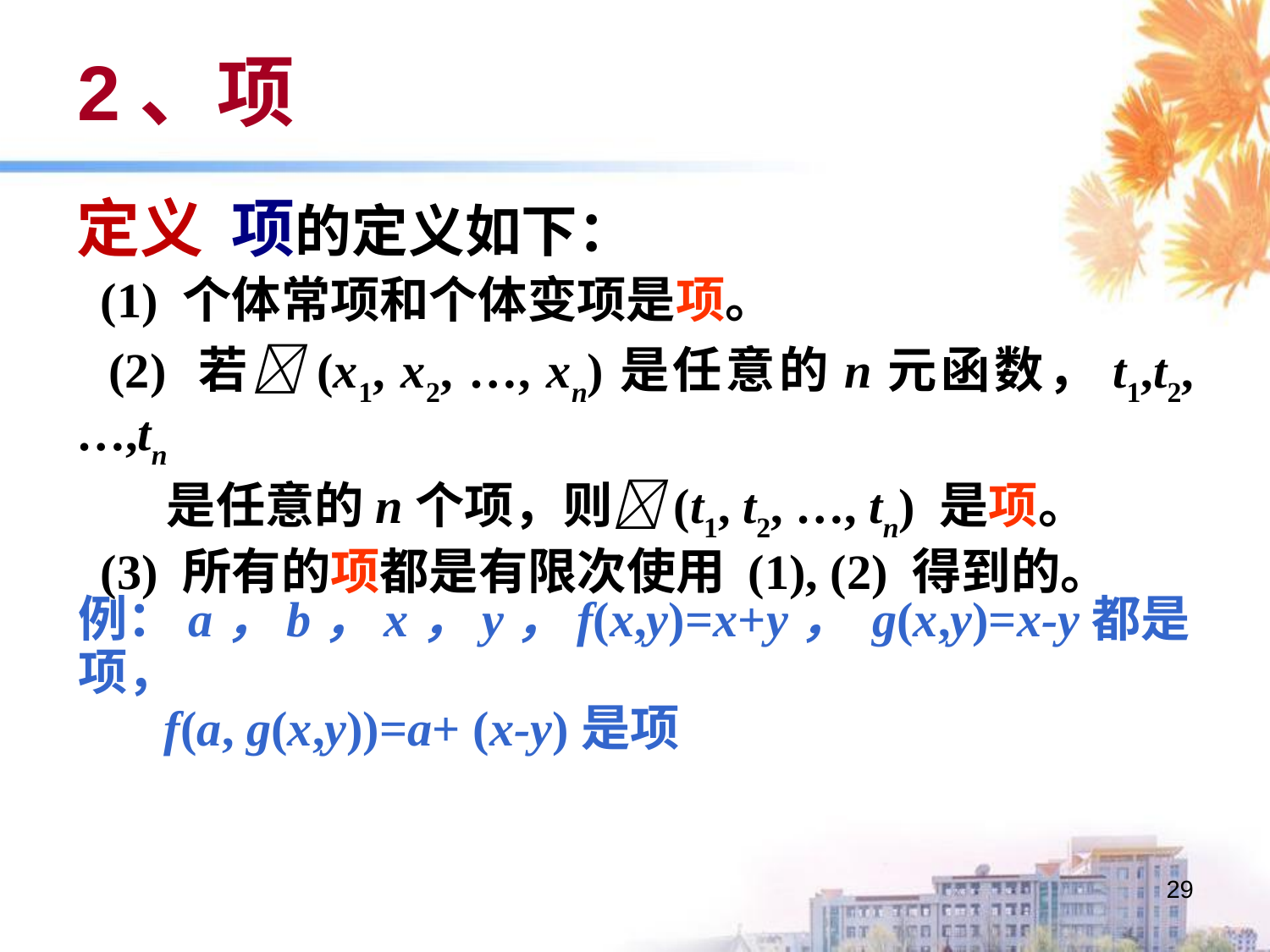

# 2、项
定义  项的定义如下：
  (1) 个体常项和个体变项是项。
  (2) 若ϕ(x1, x2, …, xn)是任意的n元函数，t1,t2,…,tn
       是任意的n个项，则ϕ(t1, t2, …, tn) 是项。
  (3) 所有的项都是有限次使用 (1), (2) 得到的。
例：a，b，x，y，f(x,y)=x+y， g(x,y)=x-y都是项，
       f(a, g(x,y))=a+ (x-y)是项
29